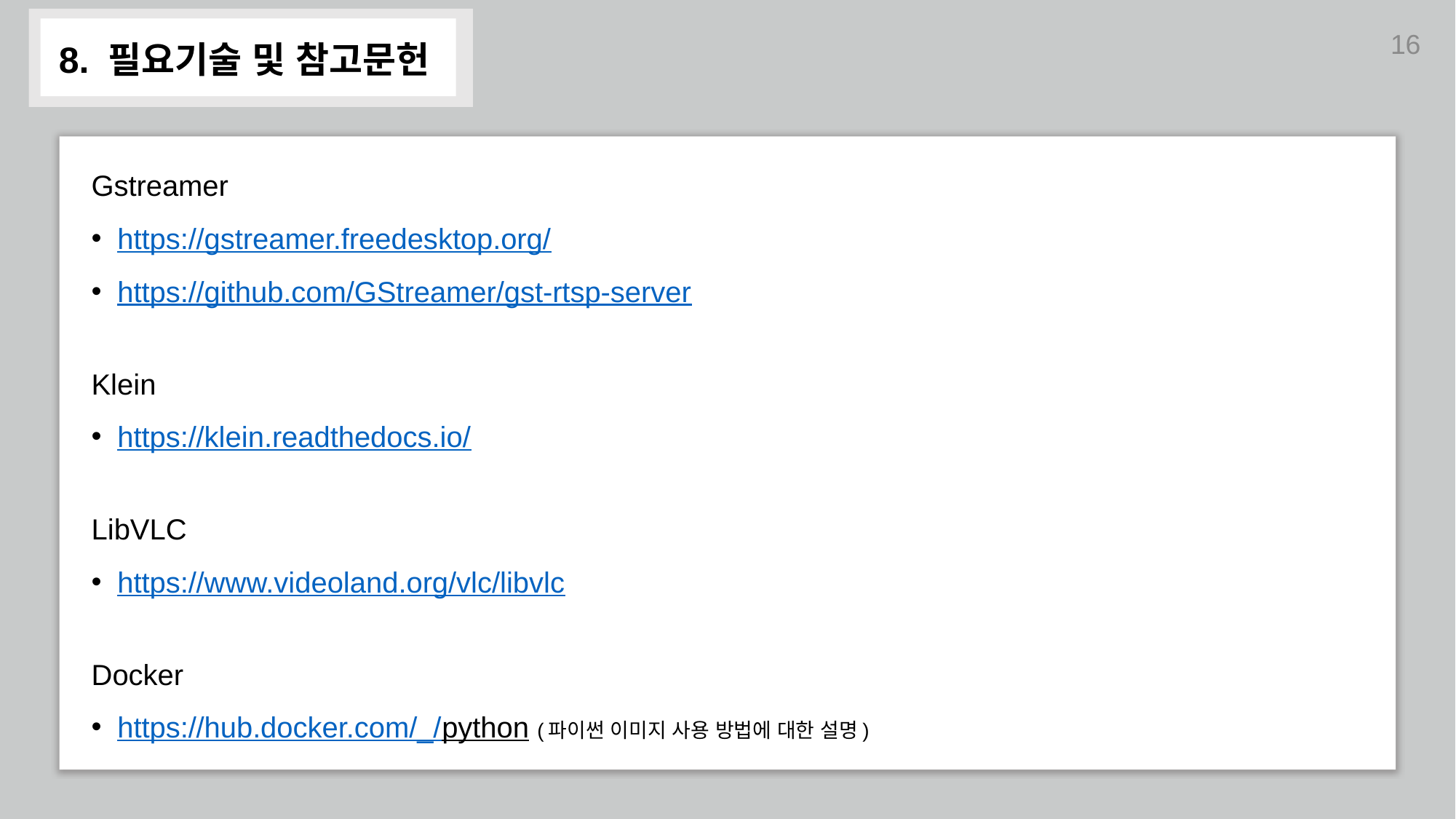

8. 필요기술 및 참고문헌

ㅠ
16

Gstreamer
https://gstreamer.freedesktop.org/
https://github.com/GStreamer/gst-rtsp-server

Klein
https://klein.readthedocs.io/

LibVLC
https://www.videoland.org/vlc/libvlc

Docker
https://hub.docker.com/_/python (파이썬 이미지 사용 방법에 대한 설명)